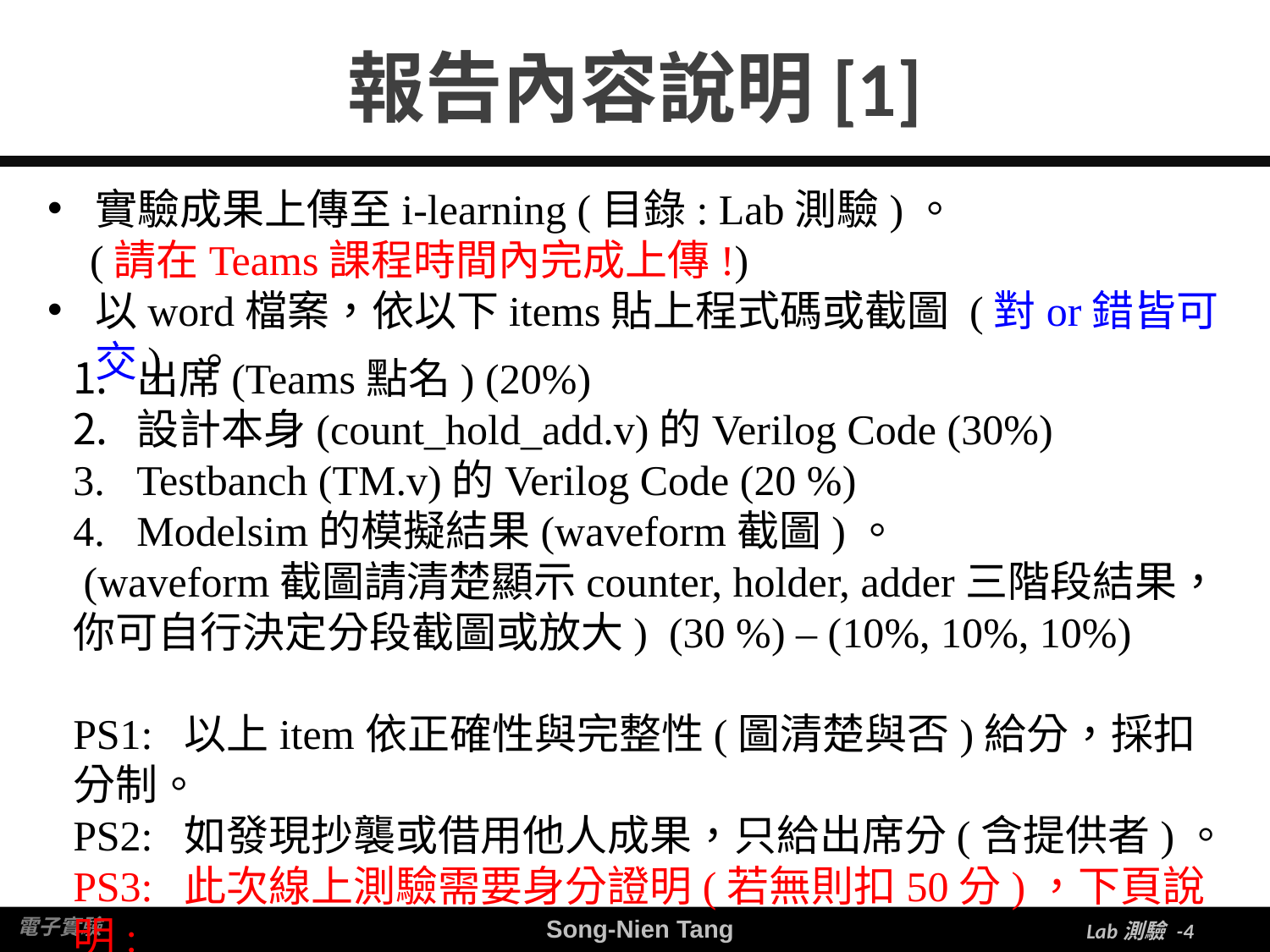

# 報告內容說明[1]
實驗成果上傳至i-learning (目錄: Lab測驗)。
    (請在Teams課程時間內完成上傳!)
以word檔案，依以下items貼上程式碼或截圖 (對or錯皆可交)  。
出席(Teams點名) (20%)
設計本身(count_hold_add.v)的Verilog Code (30%)
Testbanch (TM.v)的Verilog Code (20 %)
Modelsim的模擬結果(waveform截圖)。
 (waveform截圖請清楚顯示counter, holder, adder三階段結果，你可自行決定分段截圖或放大)  (30 %) – (10%, 10%, 10%)

PS1:  以上item依正確性與完整性(圖清楚與否)給分，採扣分制。
PS2:  如發現抄襲或借用他人成果，只給出席分(含提供者)。
PS3:  此次線上測驗需要身分證明(若無則扣50分)，下頁說明:
Lab測驗 -4